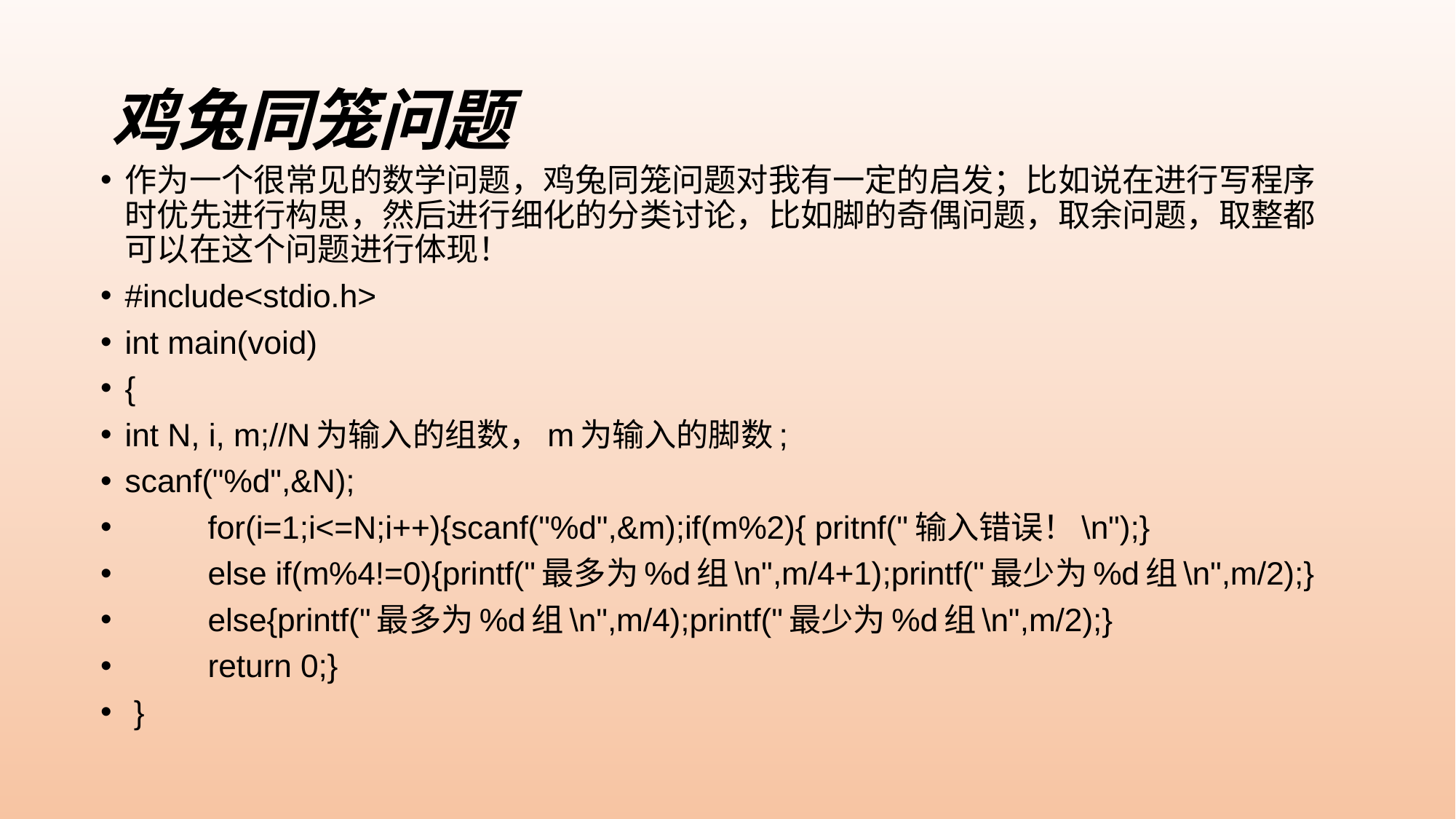

# 鸡兔同笼问题
作为一个很常见的数学问题，鸡兔同笼问题对我有一定的启发；比如说在进行写程序时优先进行构思，然后进行细化的分类讨论，比如脚的奇偶问题，取余问题，取整都可以在这个问题进行体现！
#include<stdio.h>
int main(void)
{
int N, i, m;//N为输入的组数，m为输入的脚数;
scanf("%d",&N);
	for(i=1;i<=N;i++){scanf("%d",&m);if(m%2){ pritnf("输入错误！\n");}
	else if(m%4!=0){printf("最多为%d组\n",m/4+1);printf("最少为%d组\n",m/2);}
	else{printf("最多为%d组\n",m/4);printf("最少为%d组\n",m/2);}
		return 0;}
 }